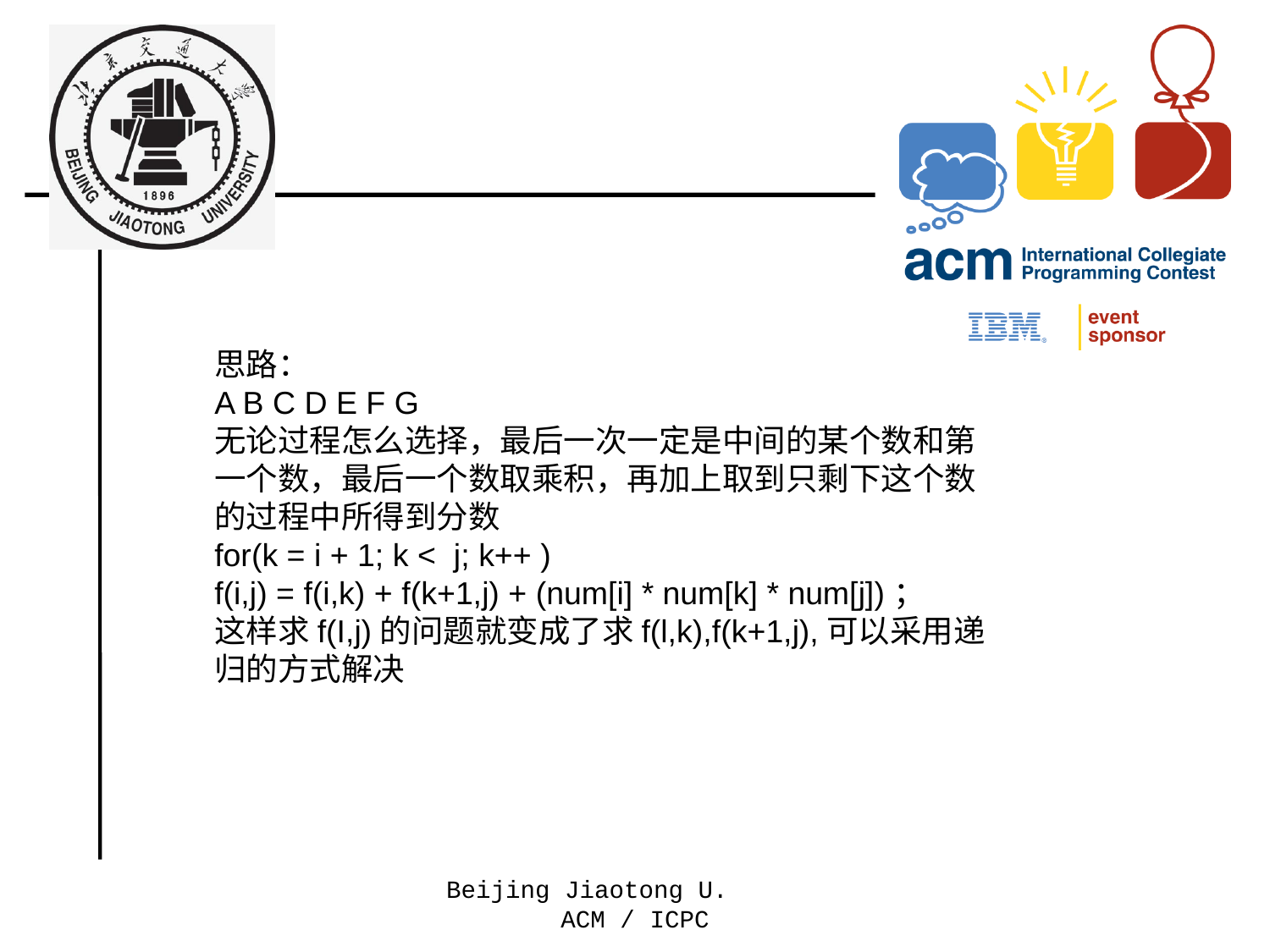

#

思路：
A B C D E F G
无论过程怎么选择，最后一次一定是中间的某个数和第一个数，最后一个数取乘积，再加上取到只剩下这个数的过程中所得到分数
for(k = i + 1; k <  j; k++ )
f(i,j) = f(i,k) + f(k+1,j) + (num[i] * num[k] * num[j])；
这样求f(I,j)的问题就变成了求f(l,k),f(k+1,j),可以采用递归的方式解决